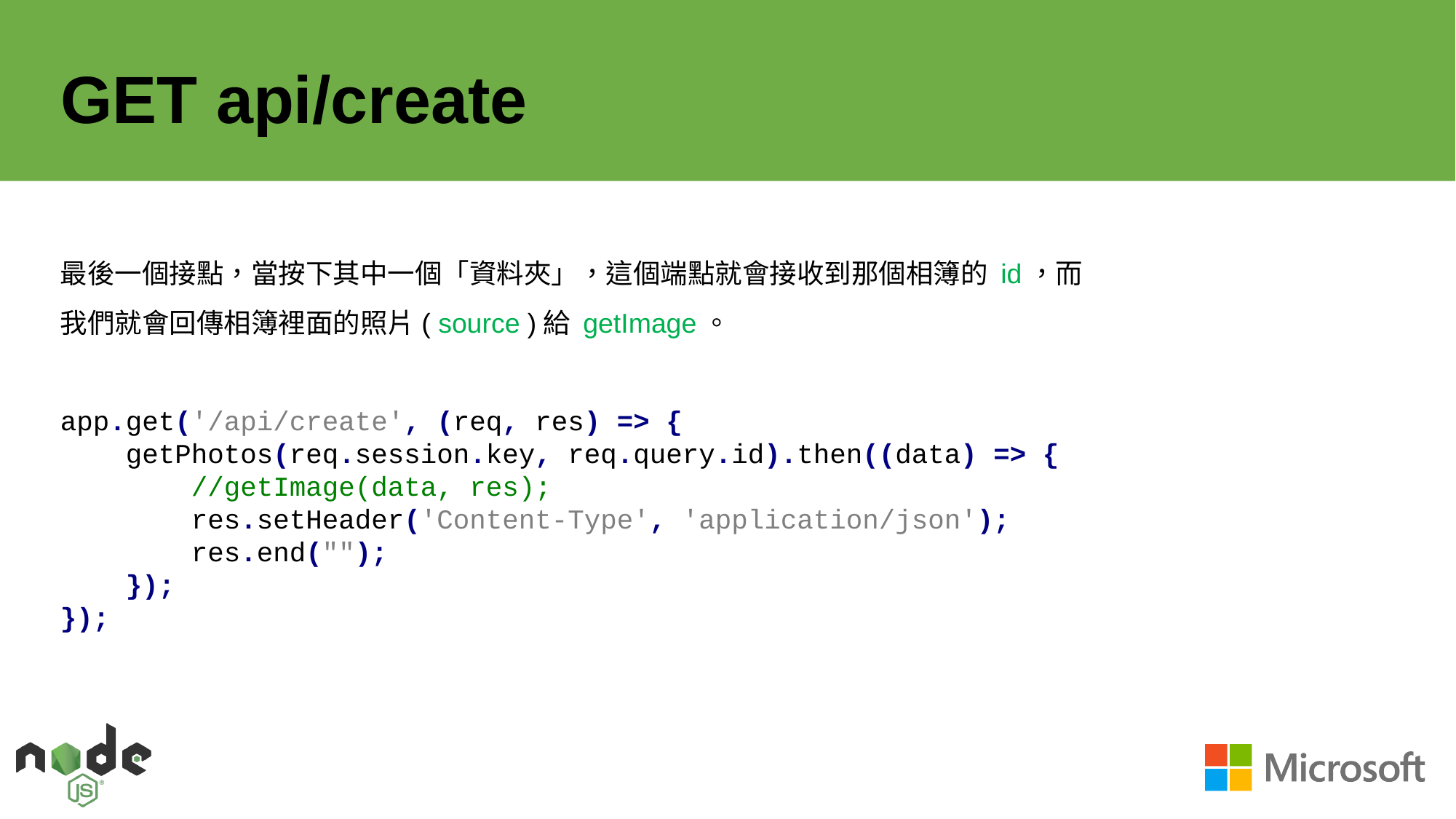

# GET api/create
最後一個接點，當按下其中一個「資料夾」，這個端點就會接收到那個相簿的 id，而我們就會回傳相簿裡面的照片( source )給 getImage。
app.get('/api/create', (req, res) => {
    getPhotos(req.session.key, req.query.id).then((data) => {
        //getImage(data, res);
        res.setHeader('Content-Type', 'application/json');
        res.end("");
    });
});